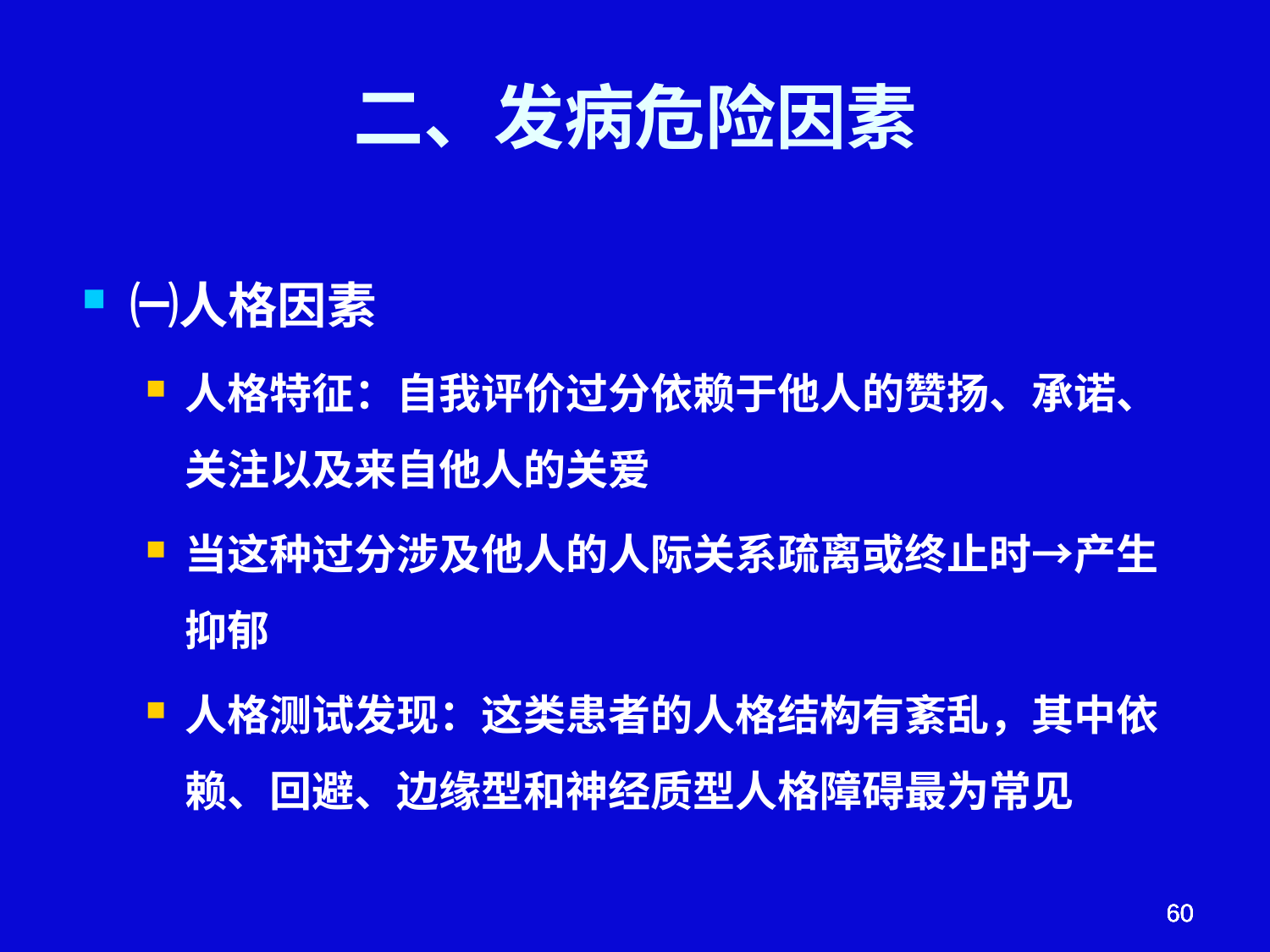

# 二、发病危险因素
㈠人格因素
人格特征：自我评价过分依赖于他人的赞扬、承诺、关注以及来自他人的关爱
当这种过分涉及他人的人际关系疏离或终止时→产生抑郁
人格测试发现：这类患者的人格结构有紊乱，其中依赖、回避、边缘型和神经质型人格障碍最为常见
60
60
60
60
60
60